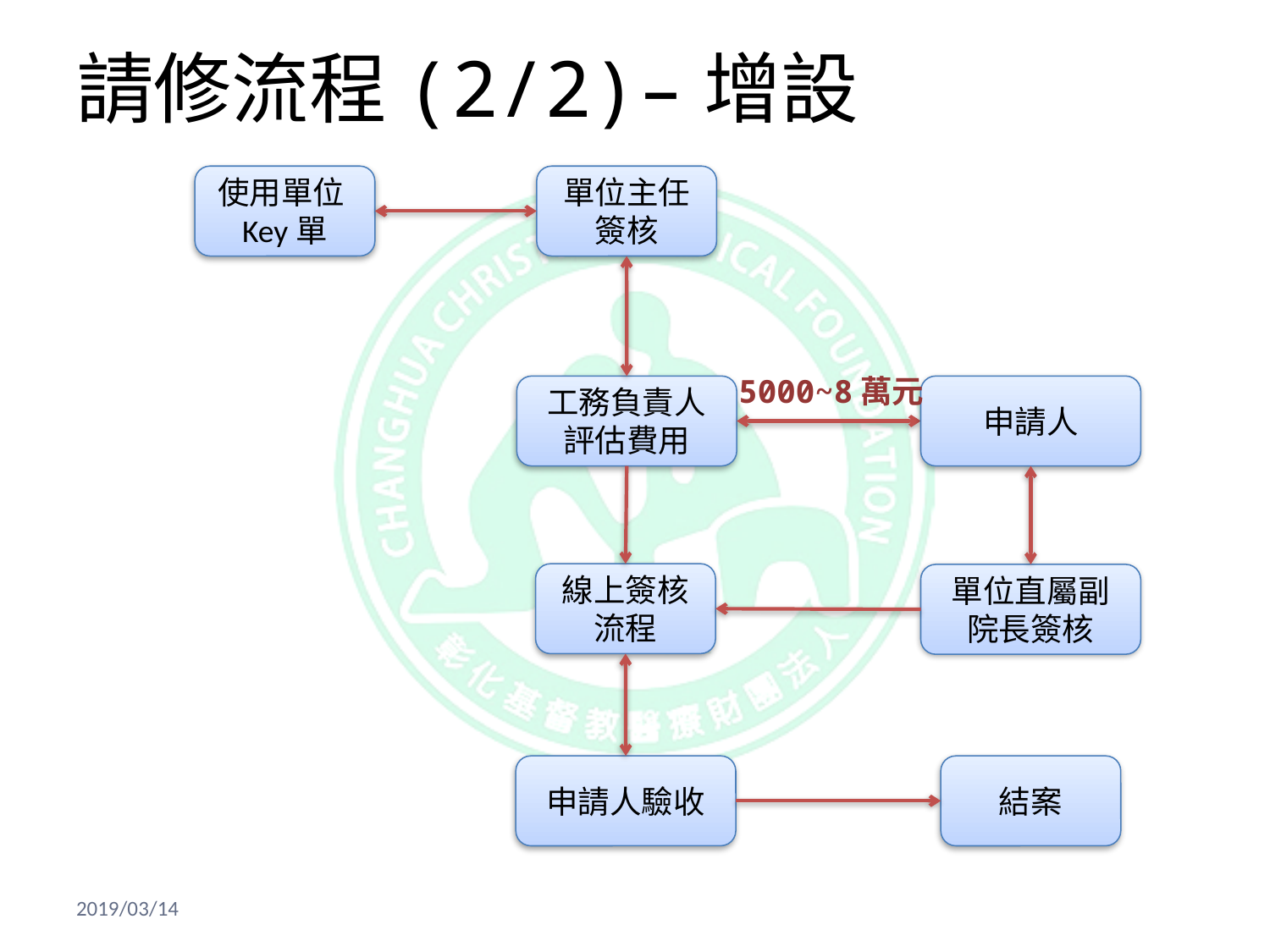

# 請修流程(2/2)–增設
使用單位Key單
單位主任簽核
5000~8萬元
工務負責人評估費用
申請人
線上簽核流程
單位直屬副院長簽核
申請人驗收
結案
2019/03/14